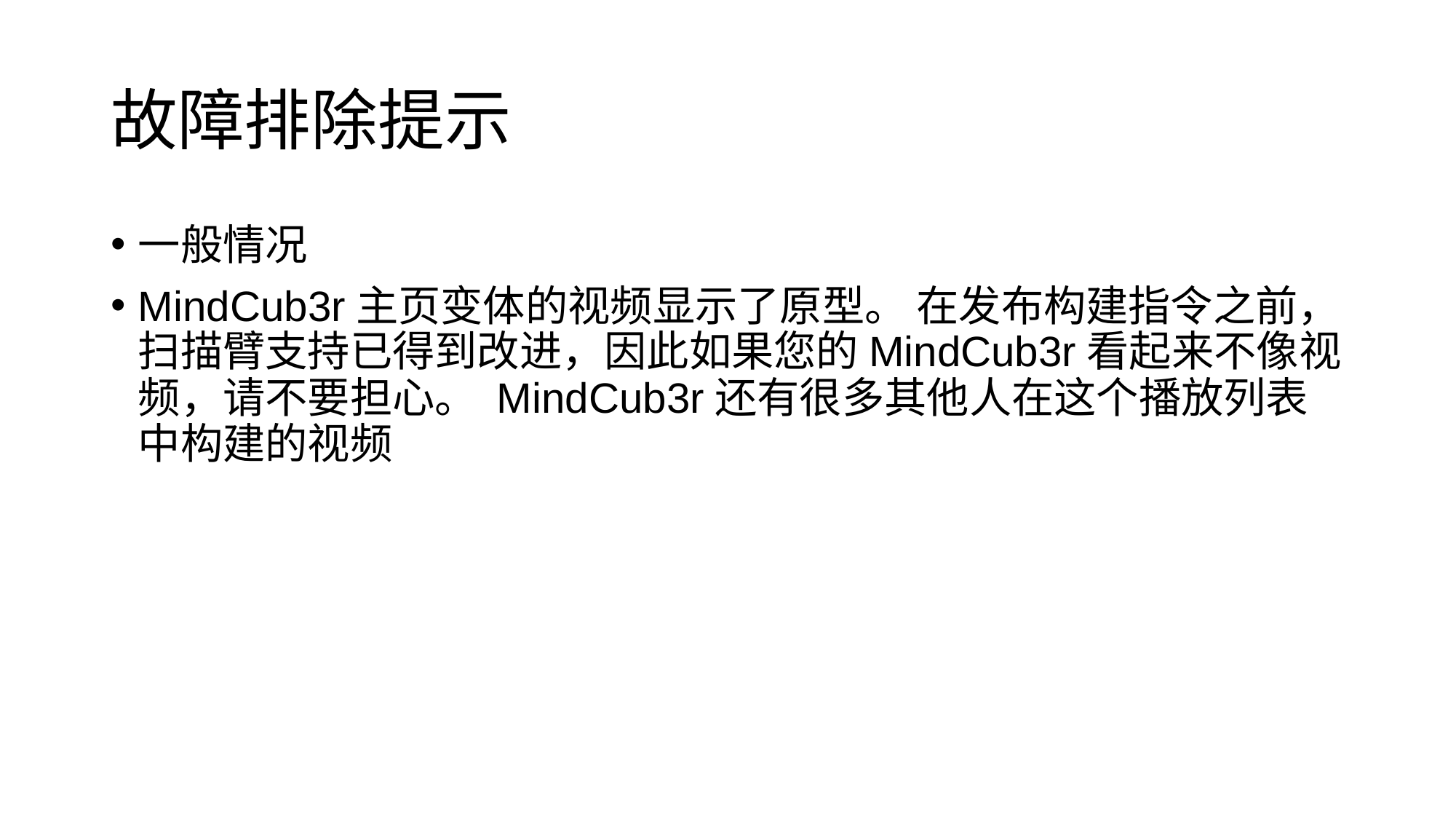

# 故障排除提示
一般情况
MindCub3r主页变体的视频显示了原型。 在发布构建指令之前，扫描臂支持已得到改进，因此如果您的MindCub3r看起来不像视频，请不要担心。 MindCub3r还有很多其他人在这个播放列表中构建的视频